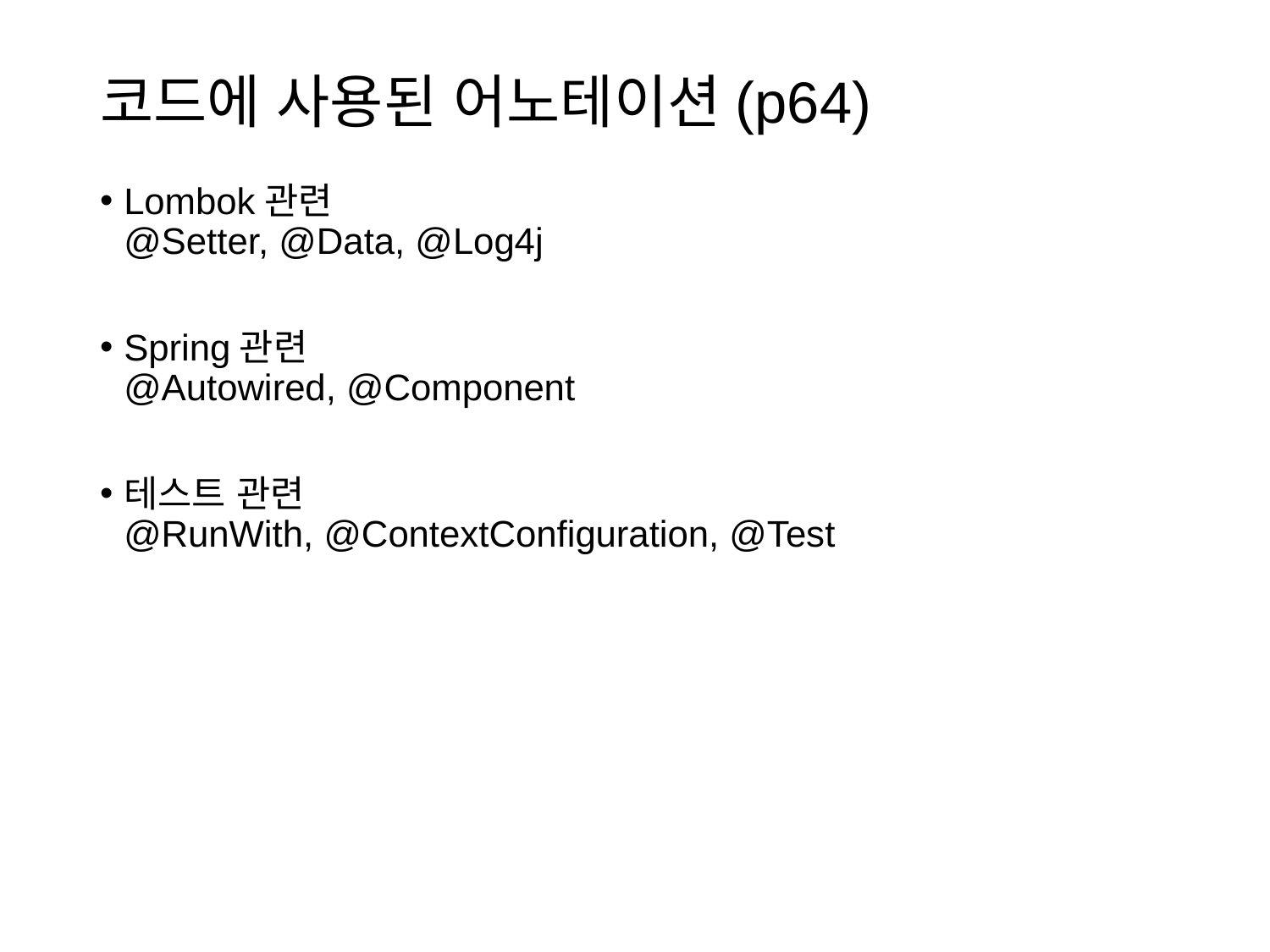

# 코드에 사용된 어노테이션(p64)
Lombok관련
@Setter, @Data, @Log4j

Spring관련
@Autowired, @Component

테스트 관련
@RunWith, @ContextConfiguration, @Test